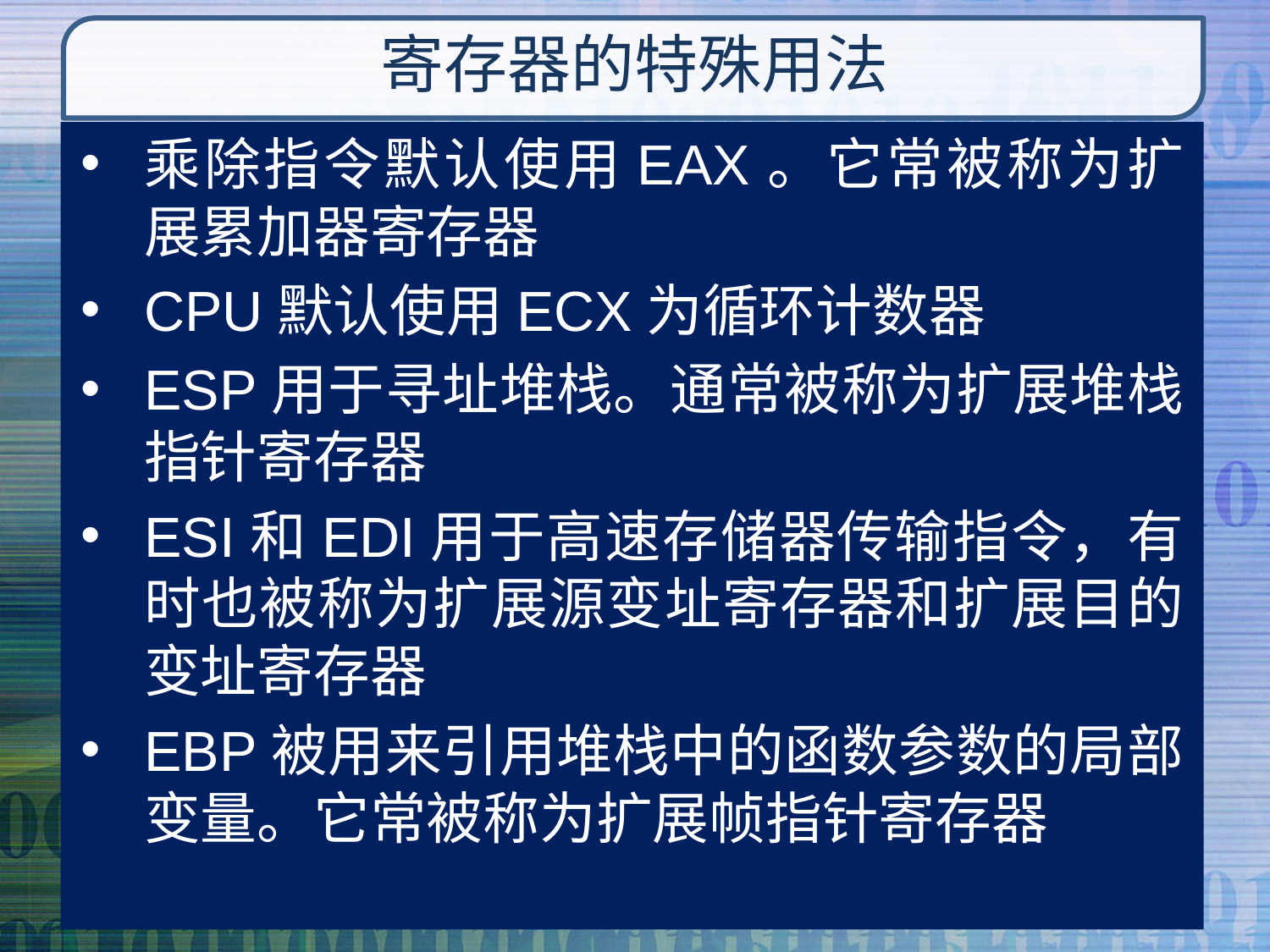

# 寄存器的特殊用法
乘除指令默认使用EAX。它常被称为扩展累加器寄存器
CPU默认使用ECX为循环计数器
ESP用于寻址堆栈。通常被称为扩展堆栈指针寄存器
ESI和EDI用于高速存储器传输指令，有时也被称为扩展源变址寄存器和扩展目的变址寄存器
EBP被用来引用堆栈中的函数参数的局部变量。它常被称为扩展帧指针寄存器